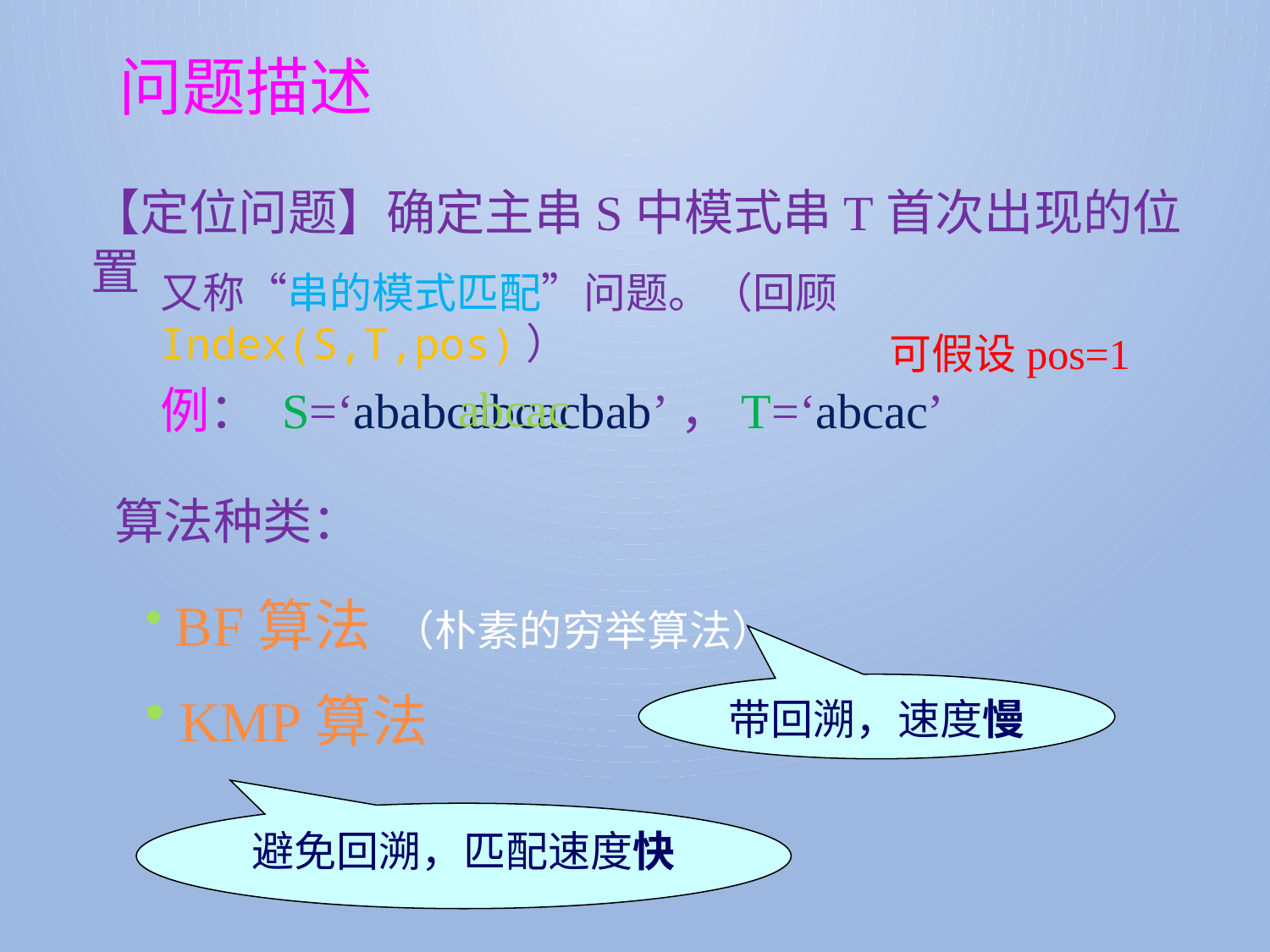

# 问题描述
【定位问题】确定主串S中模式串T首次出现的位置
又称“串的模式匹配”问题。（回顾Index(S,T,pos)）
可假设pos=1
abcac
例： S=‘ababcabcacbab’，T=‘abcac’
算法种类：
 BF算法  （朴素的穷举算法）
 KMP算法
带回溯，速度慢
避免回溯，匹配速度快